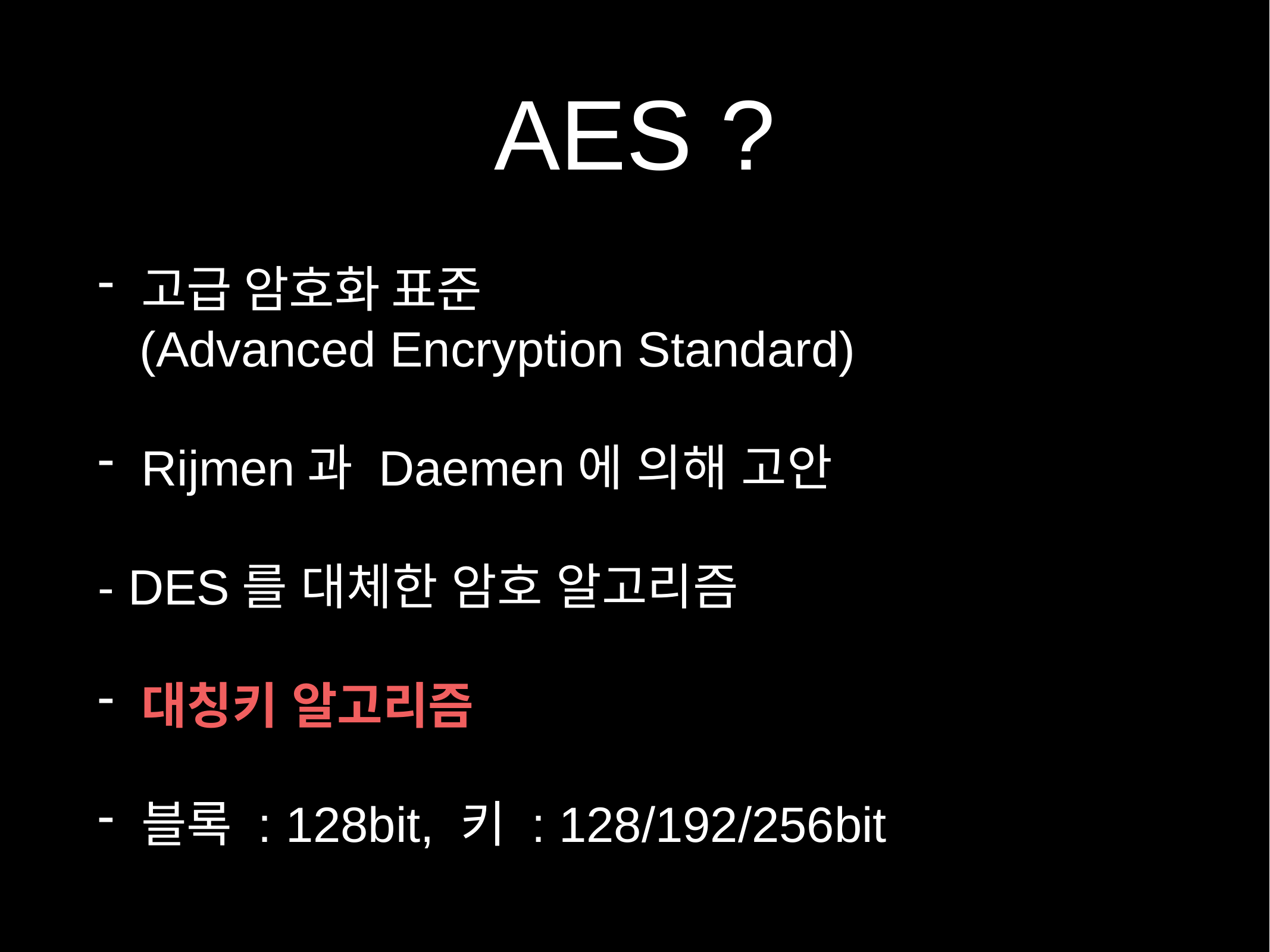

# AES ?
고급 암호화 표준
   (Advanced Encryption Standard)

Rijmen과 Daemen에 의해 고안

- DES를 대체한 암호 알고리즘

대칭키 알고리즘

블록 : 128bit, 키 : 128/192/256bit